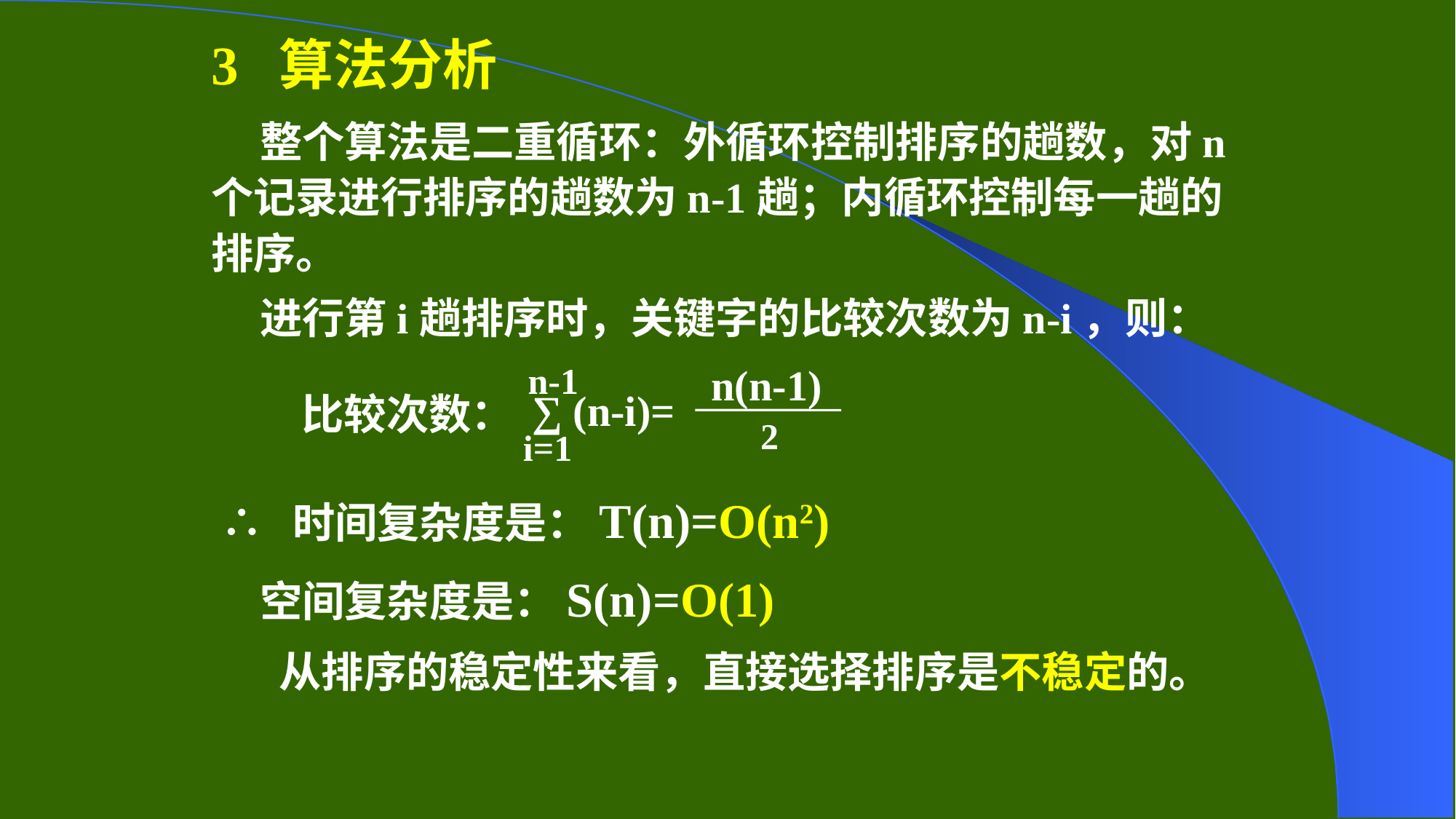

3  算法分析
    整个算法是二重循环：外循环控制排序的趟数，对n个记录进行排序的趟数为n-1趟；内循环控制每一趟的排序。
    进行第i趟排序时，关键字的比较次数为n-i，则：
n-1
n(n-1)

2
∑ (n-i)=
比较次数：
i=1
 ∴  时间复杂度是：T(n)=O(n2)
    空间复杂度是：S(n)=O(1)
      从排序的稳定性来看，直接选择排序是不稳定的。